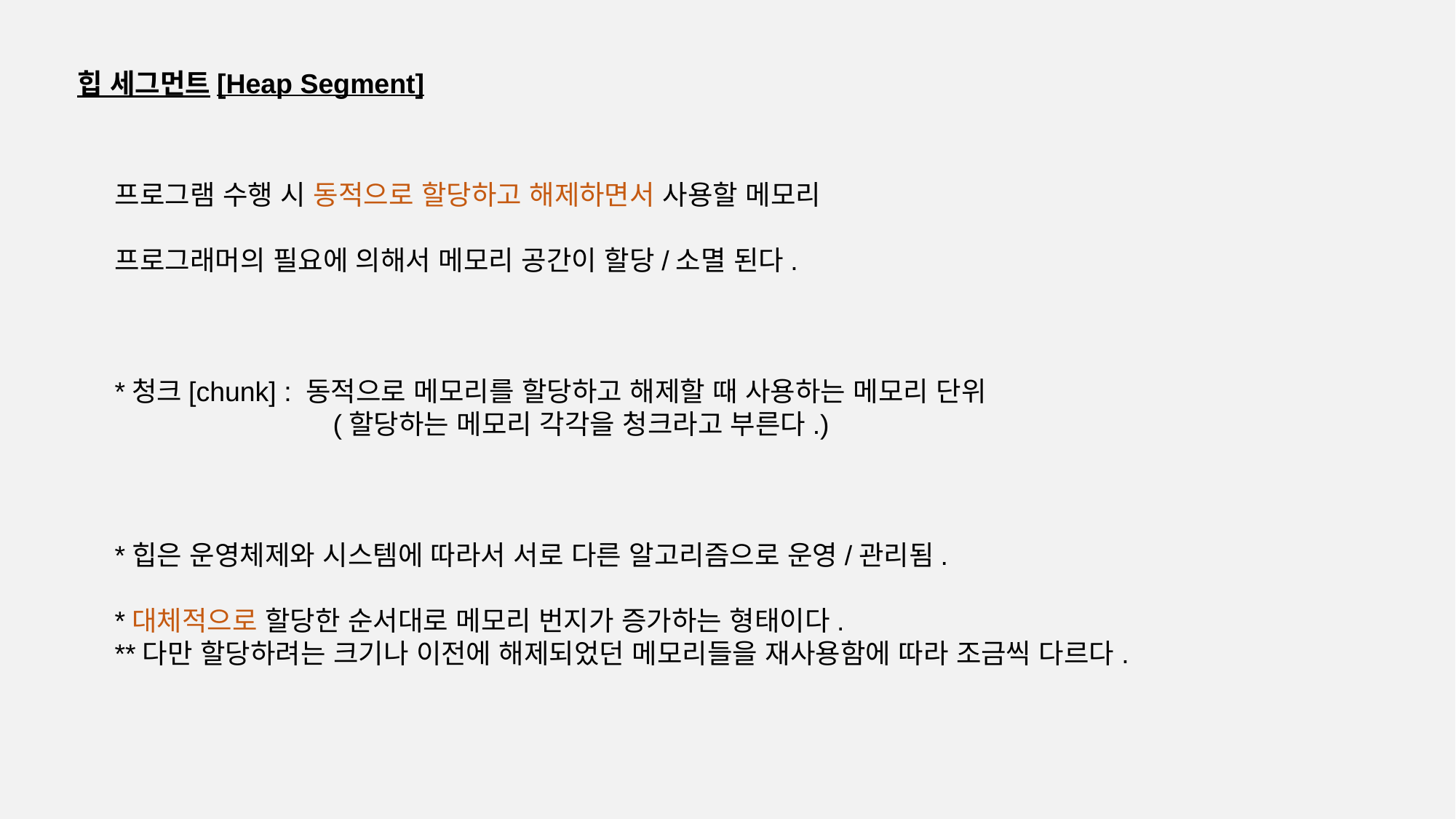

힙 세그먼트[Heap Segment]

프로그램 수행 시 동적으로 할당하고 해제하면서 사용할 메모리

프로그래머의 필요에 의해서 메모리 공간이 할당/소멸 된다.

*청크[chunk] : 동적으로 메모리를 할당하고 해제할 때 사용하는 메모리 단위
		(할당하는 메모리 각각을 청크라고 부른다.)

*힙은 운영체제와 시스템에 따라서 서로 다른 알고리즘으로 운영/관리됨.

*대체적으로 할당한 순서대로 메모리 번지가 증가하는 형태이다.
**다만 할당하려는 크기나 이전에 해제되었던 메모리들을 재사용함에 따라 조금씩 다르다.